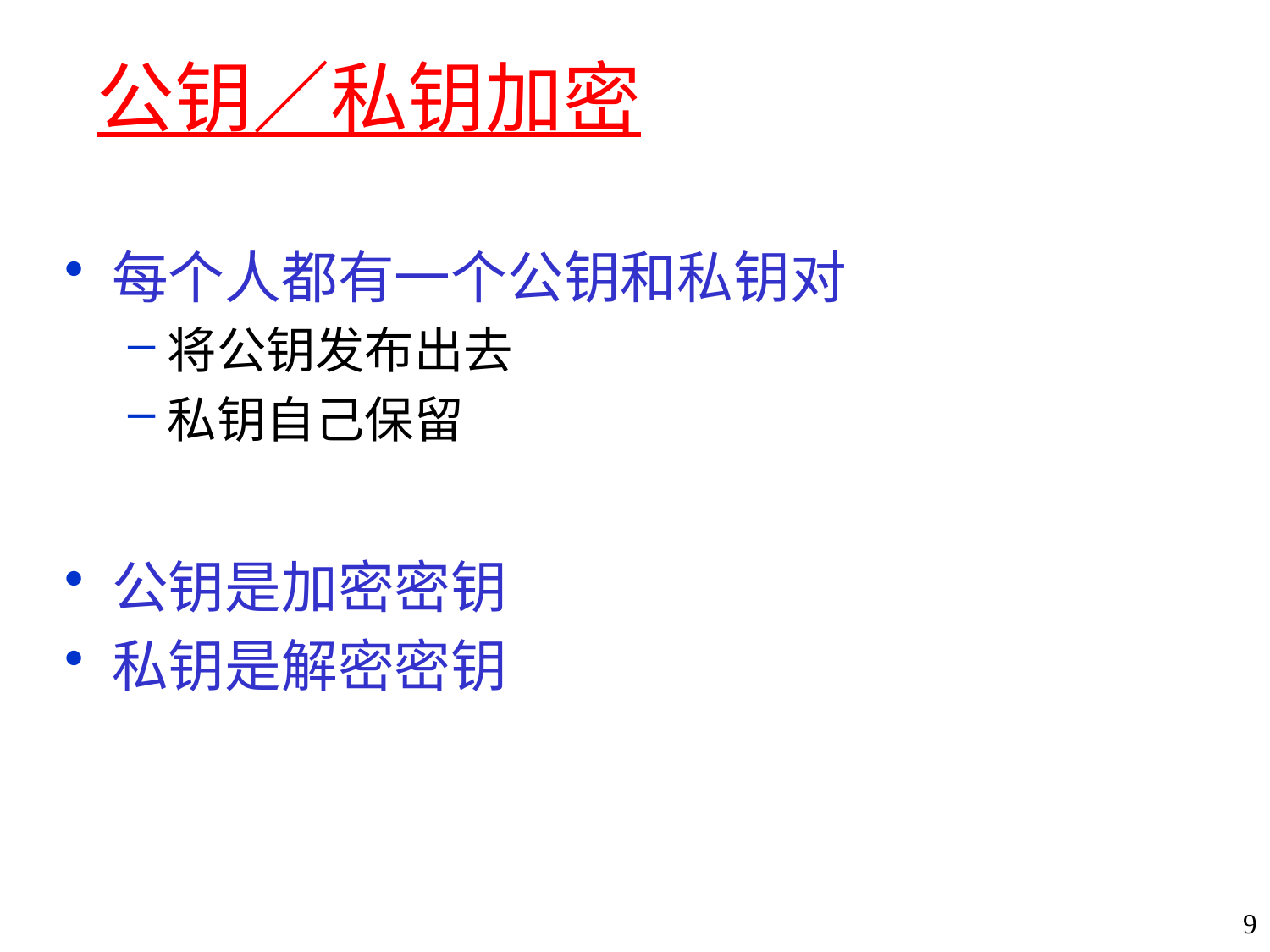

# 公钥／私钥加密
每个人都有一个公钥和私钥对
将公钥发布出去
私钥自己保留

公钥是加密密钥
私钥是解密密钥

9